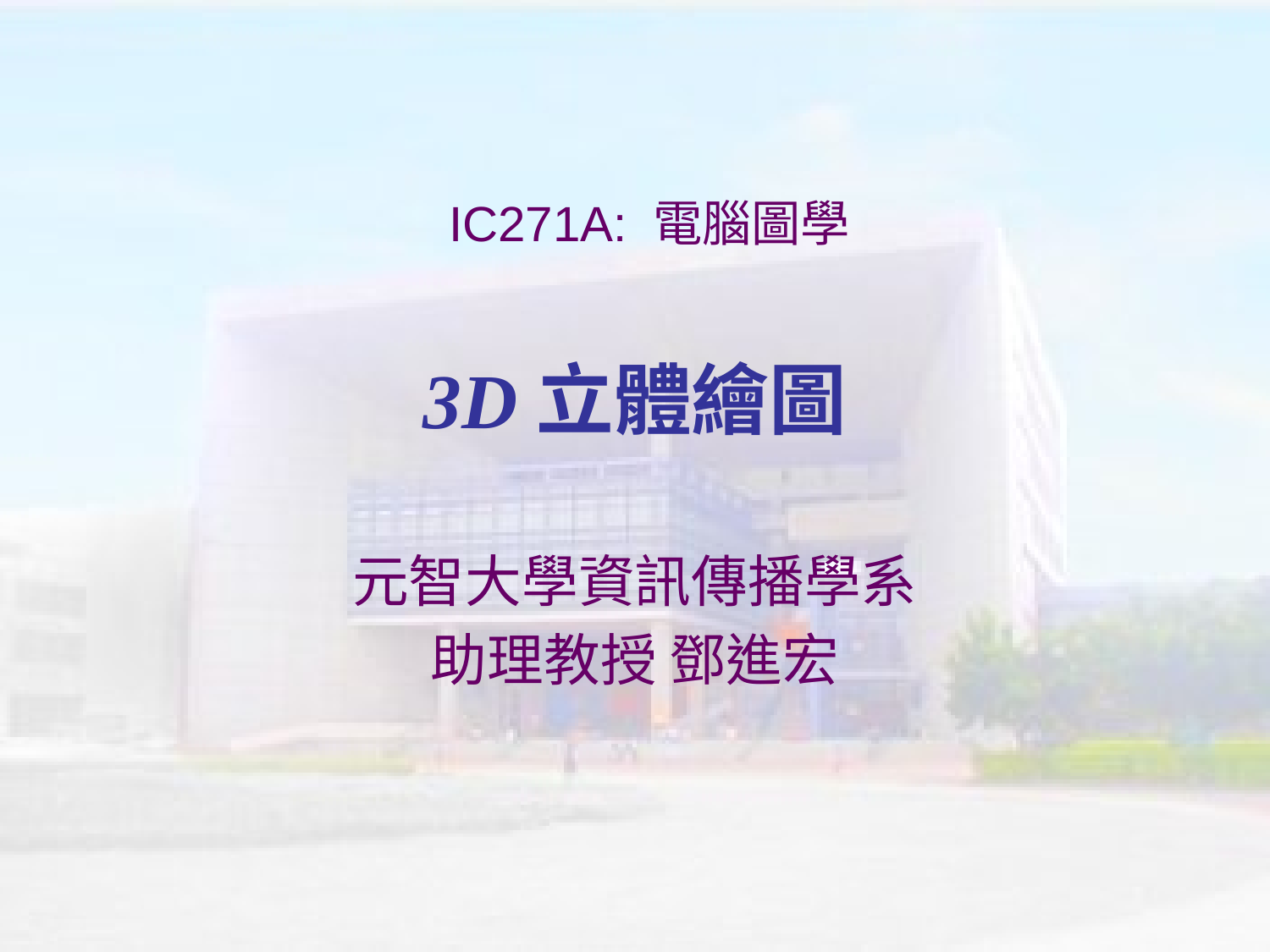

IC271A: 電腦圖學
# 3D立體繪圖
元智大學資訊傳播學系
助理教授 鄧進宏